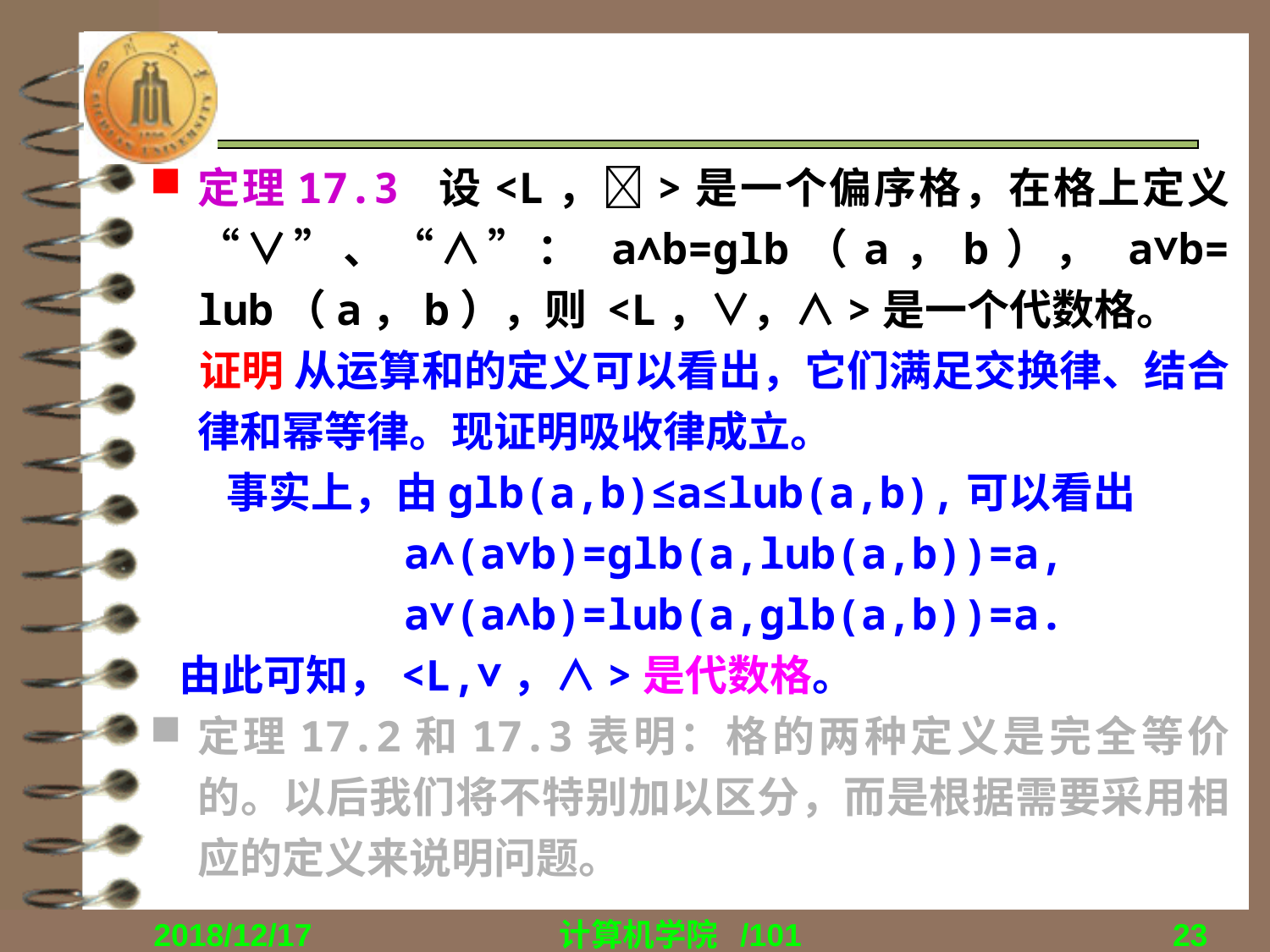

#
定理17.3 设<L，≤>是一个偏序格，在格上定义“∨”、“∧”： a∧b=glb（a，b）， a∨b= lub（a，b），则 <L，∨，∧>是一个代数格。
    证明 从运算和的定义可以看出，它们满足交换律、结合律和幂等律。现证明吸收律成立。
       事实上，由glb(a,b)≤a≤lub(a,b),可以看出
          a∧(a∨b)=glb(a,lub(a,b))=a,
          a∨(a∧b)=lub(a,glb(a,b))=a.
  由此可知，<L,∨，∧>是代数格。
定理17.2和17.3表明：格的两种定义是完全等价的。以后我们将不特别加以区分，而是根据需要采用相应的定义来说明问题。
2018/12/17
计算机学院  /101
23